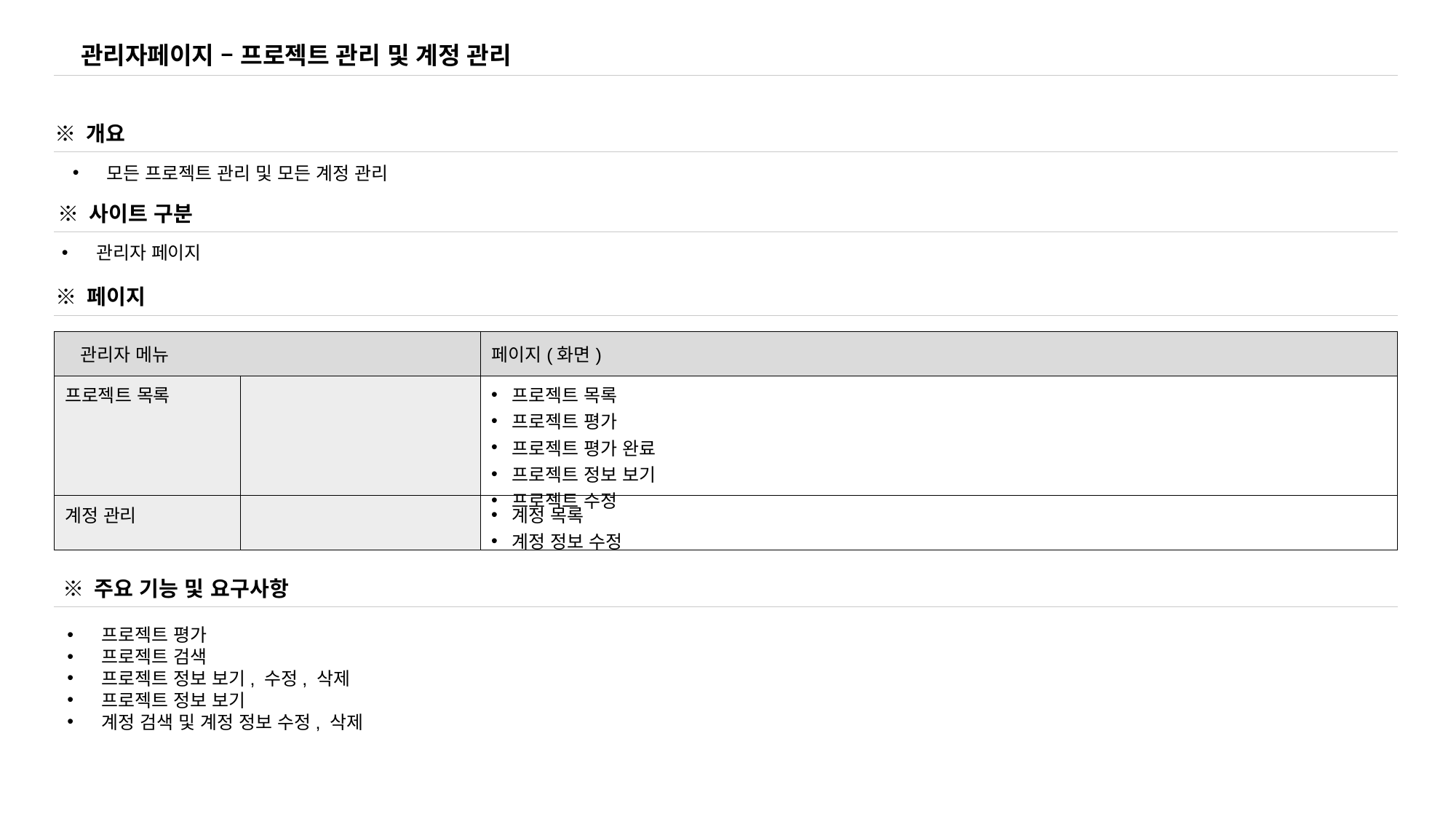

관리자페이지 – 프로젝트 관리 및 계정 관리
※ 개요
모든 프로젝트 관리 및 모든 계정 관리
※ 사이트 구분
관리자 페이지
※ 페이지
| 관리자 메뉴 |  | 페이지(화면) |
| --- | --- | --- |
| 프로젝트 목록 |  | 프로젝트 목록 프로젝트 평가 프로젝트 평가 완료 프로젝트 정보 보기 프로젝트 수정 |
| 계정 관리 |  | 계정 목록 계정 정보 수정 |
※ 주요 기능 및 요구사항
프로젝트 평가
프로젝트 검색
프로젝트 정보 보기, 수정, 삭제
프로젝트 정보 보기
계정 검색 및 계정 정보 수정, 삭제